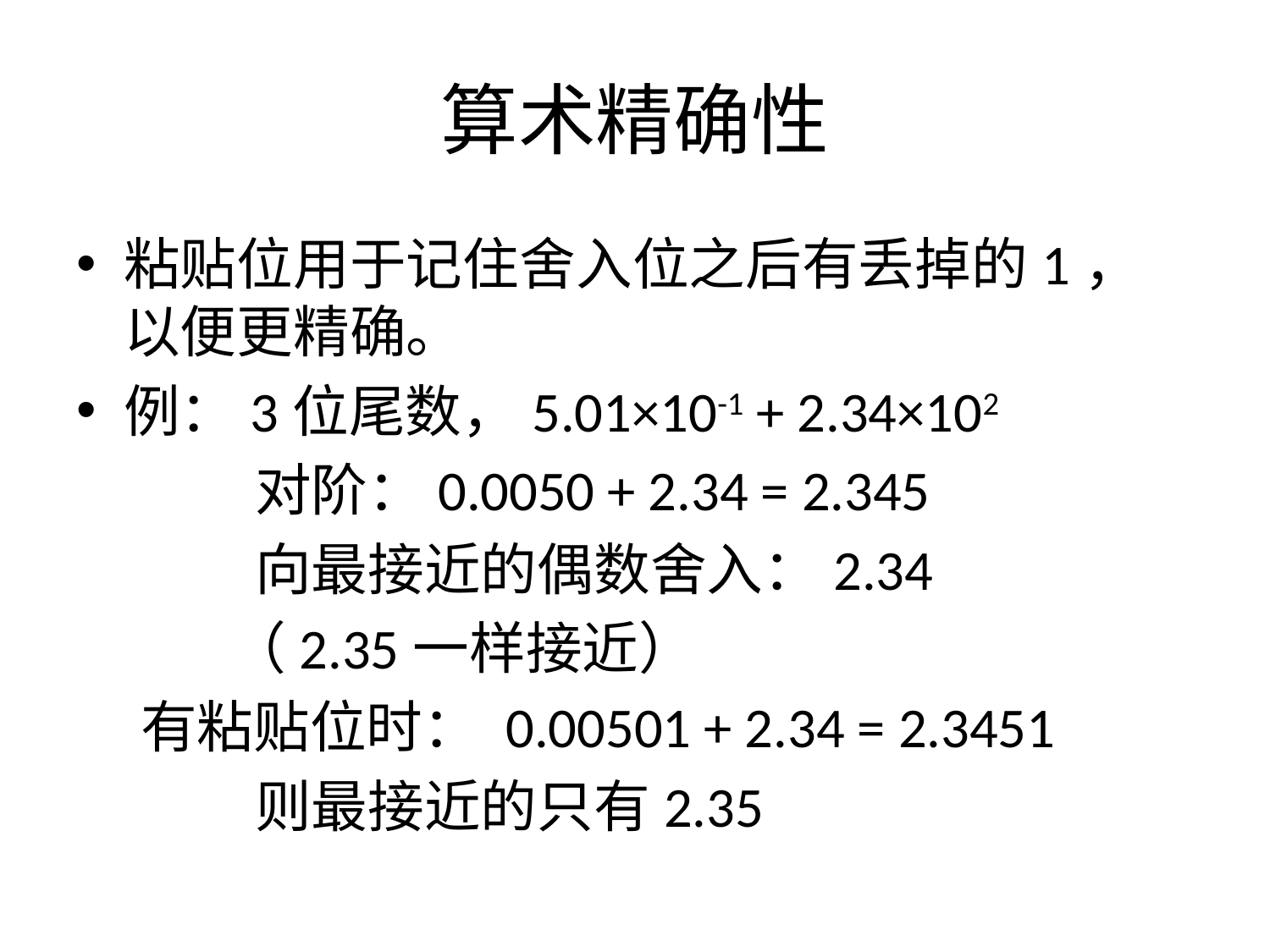

# 算术精确性
粘贴位用于记住舍入位之后有丢掉的1，以便更精确。
例：3位尾数，5.01×10-1 + 2.34×102
             对阶：0.0050 + 2.34 = 2.345
             向最接近的偶数舍入：2.34
           （2.35一样接近）
    有粘贴位时： 0.00501 + 2.34 = 2.3451
             则最接近的只有2.35